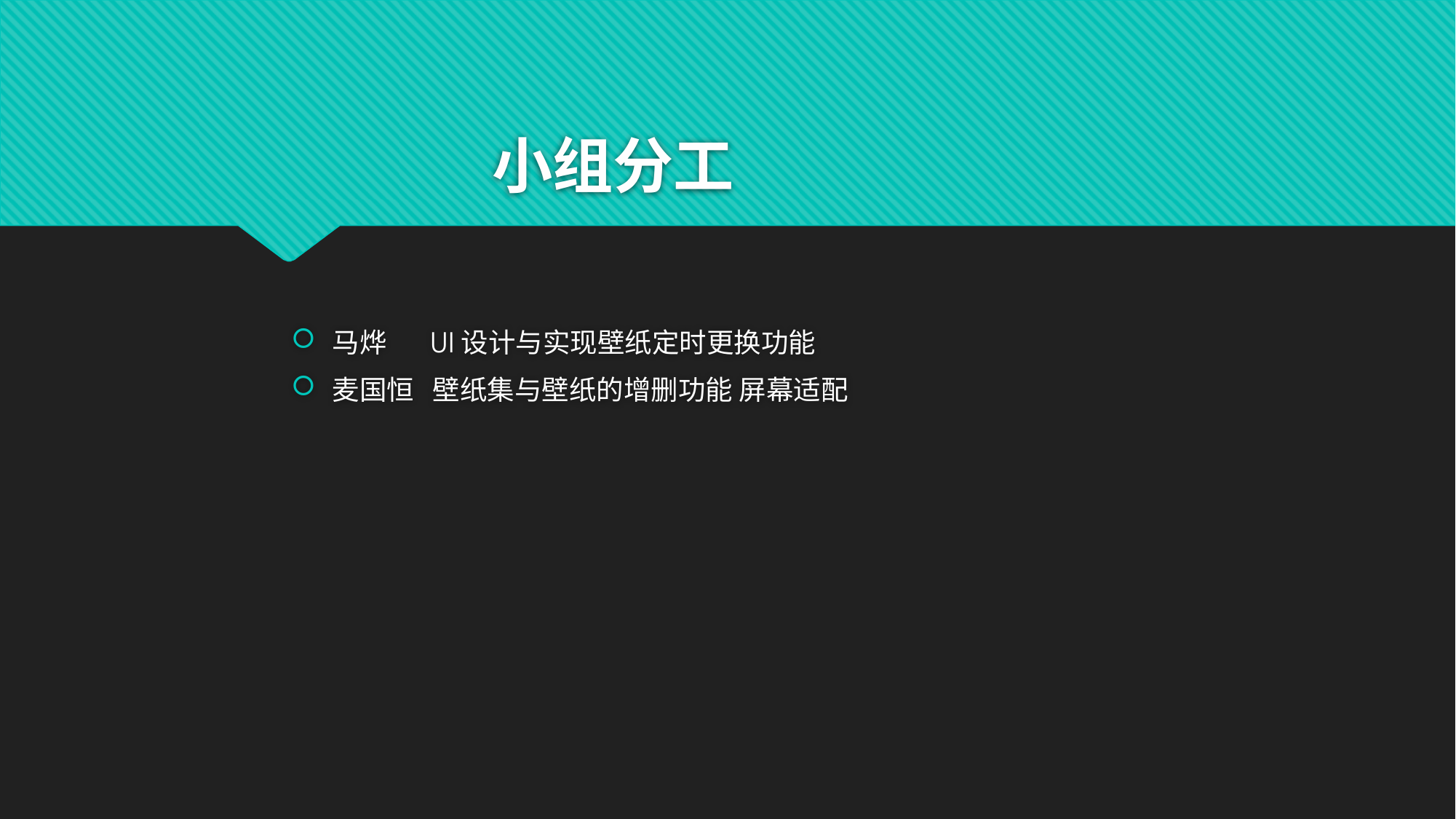

# 小组分工
马烨      UI设计与实现壁纸定时更换功能
麦国恒   壁纸集与壁纸的增删功能 屏幕适配